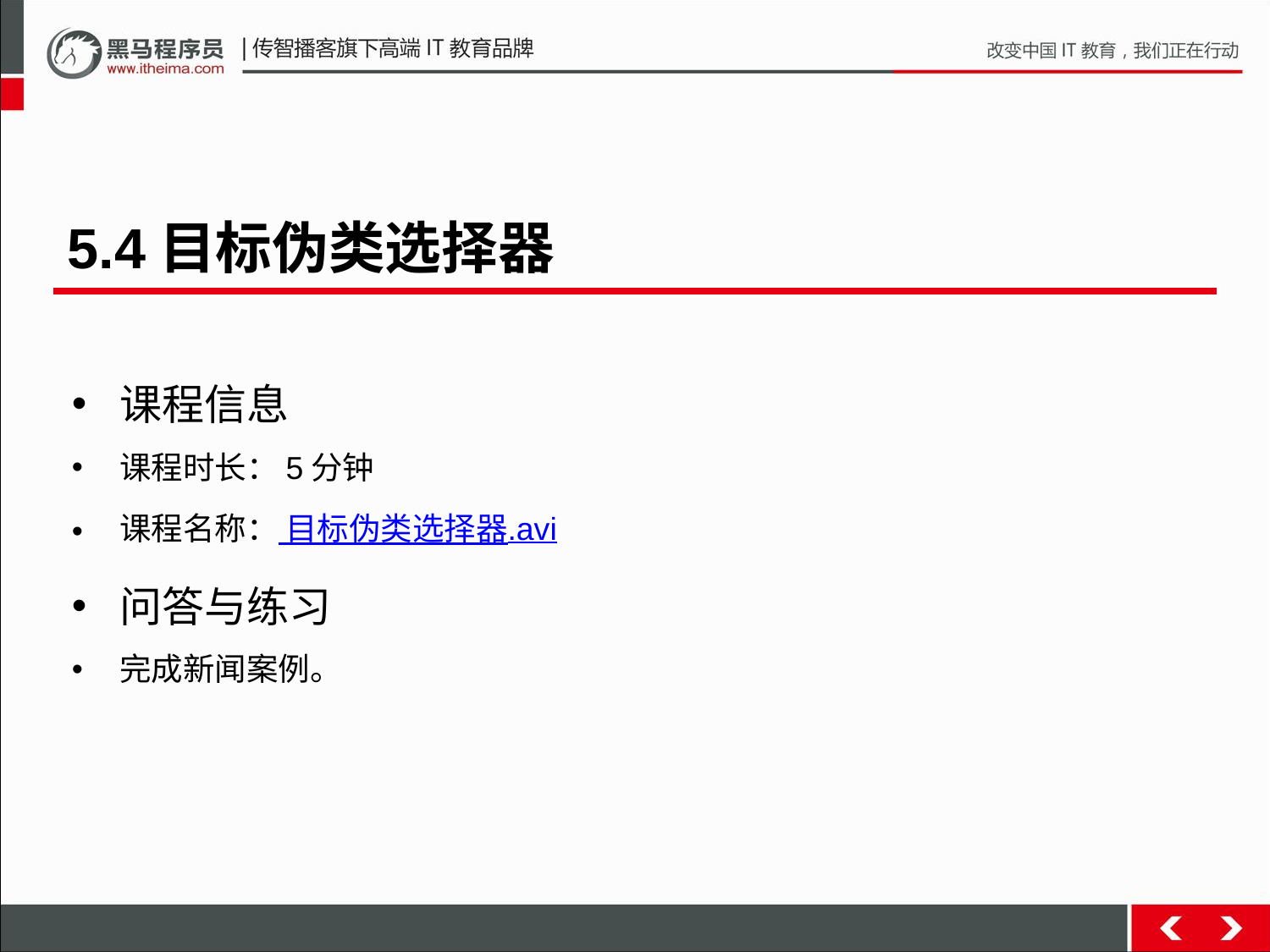

5.4目标伪类选择器
课程信息
课程时长：5分钟
课程名称： 目标伪类选择器.avi
问答与练习
完成新闻案例。